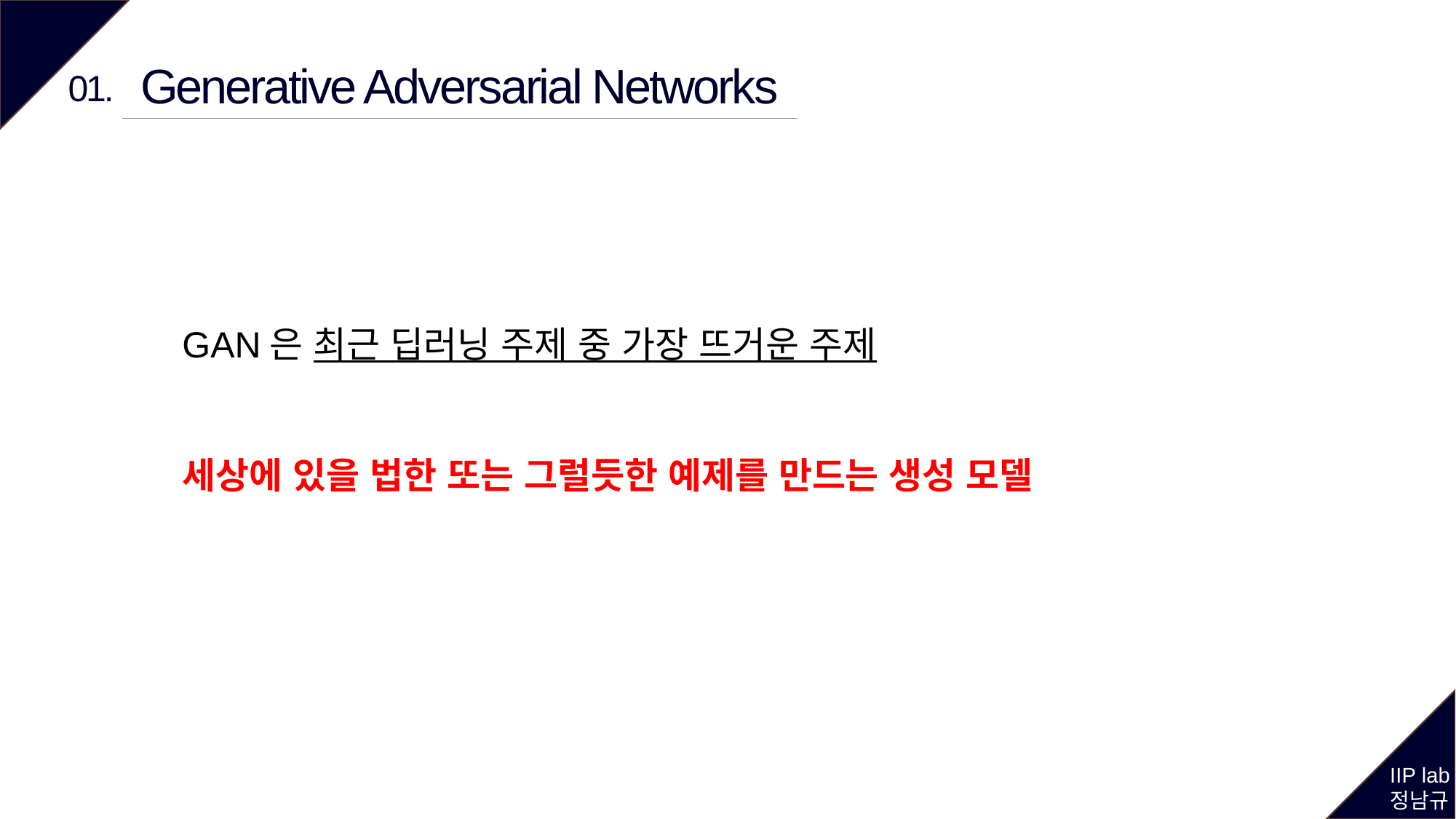

Generative Adversarial Networks
01.
GAN은 최근 딥러닝 주제 중 가장 뜨거운 주제

세상에 있을 법한 또는 그럴듯한 예제를 만드는 생성 모델
IIP lab
정남규